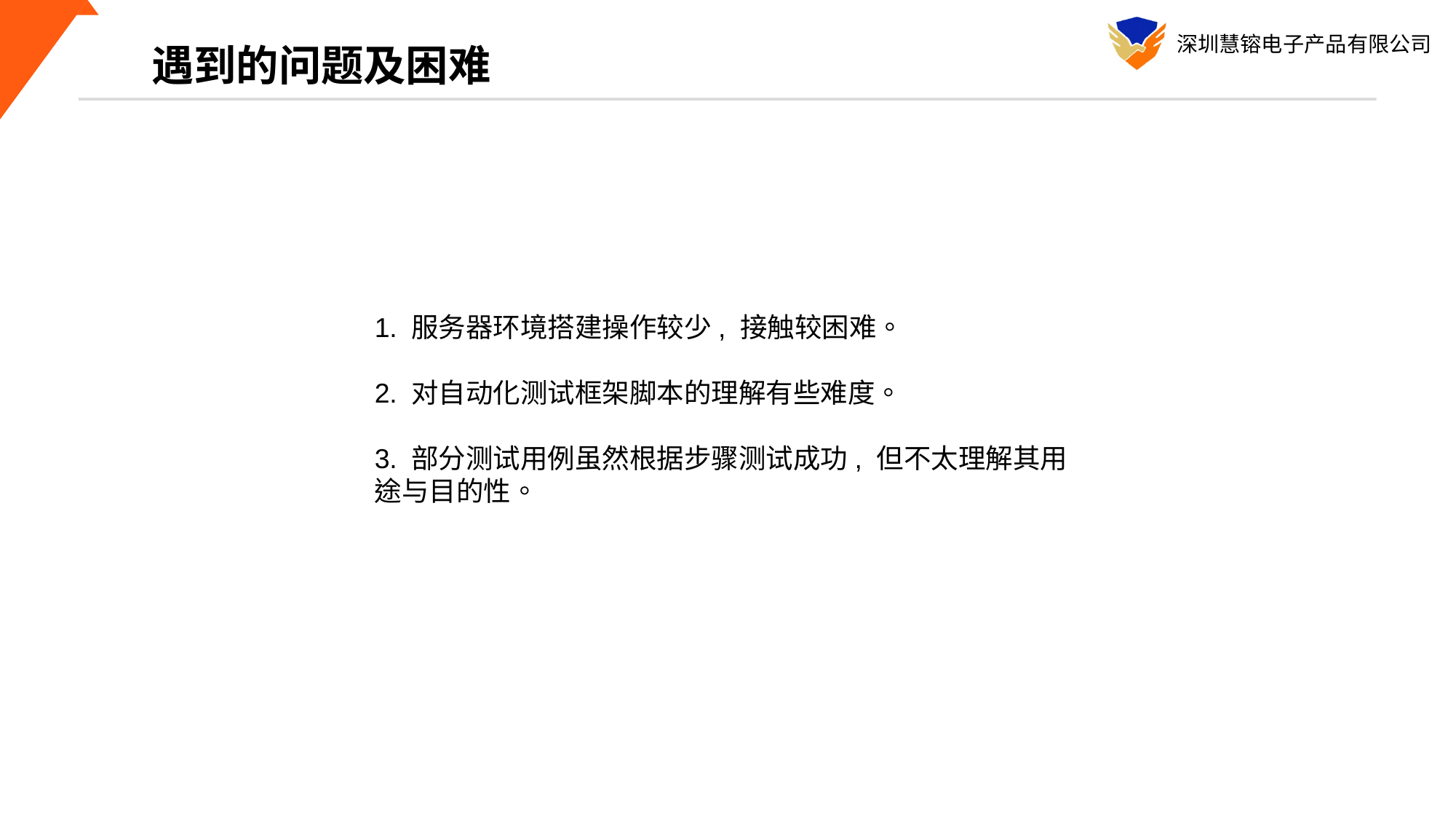

遇到的问题及困难

1. 服务器环境搭建操作较少, 接触较困难。

2. 对自动化测试框架脚本的理解有些难度。

3. 部分测试用例虽然根据步骤测试成功, 但不太理解其用途与目的性。